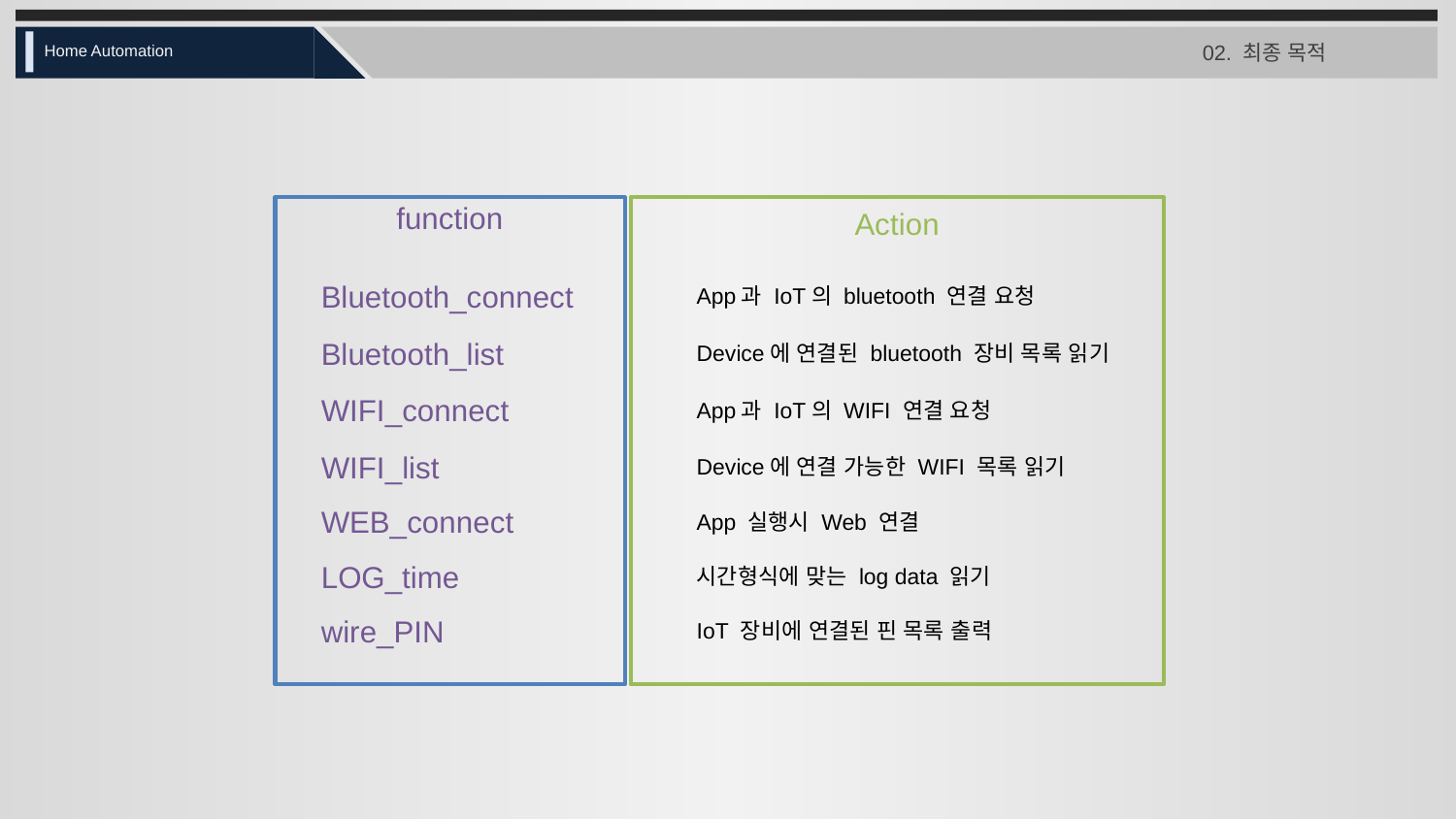

02. 최종 목적
Home Automation
function

Action
Bluetooth_connect
App과 IoT의 bluetooth 연결 요청
Bluetooth_list
Device에 연결된 bluetooth 장비 목록 읽기
WIFI_connect
App과 IoT의 WIFI 연결 요청
WIFI_list
Device에 연결 가능한 WIFI 목록 읽기
WEB_connect
App 실행시 Web 연결
LOG_time
시간형식에 맞는 log data 읽기
wire_PIN
IoT 장비에 연결된 핀 목록 출력